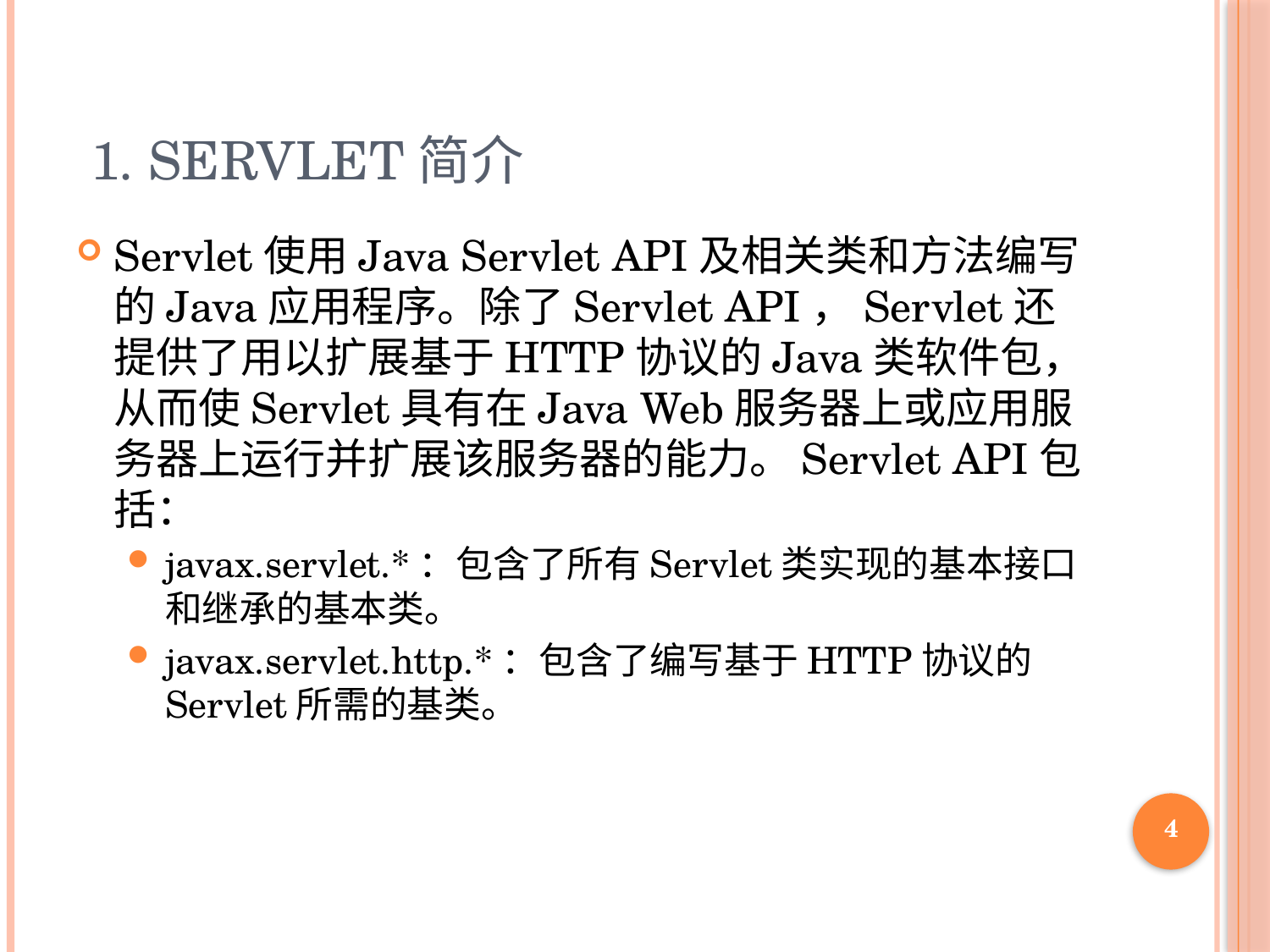

# 1. Servlet简介
Servlet使用Java Servlet API及相关类和方法编写的Java应用程序。除了Servlet API，Servlet还提供了用以扩展基于HTTP协议的Java类软件包，从而使Servlet具有在Java Web服务器上或应用服务器上运行并扩展该服务器的能力。Servlet API包括：
javax.servlet.*：包含了所有Servlet类实现的基本接口和继承的基本类。
javax.servlet.http.*：包含了编写基于HTTP协议的Servlet所需的基类。
4